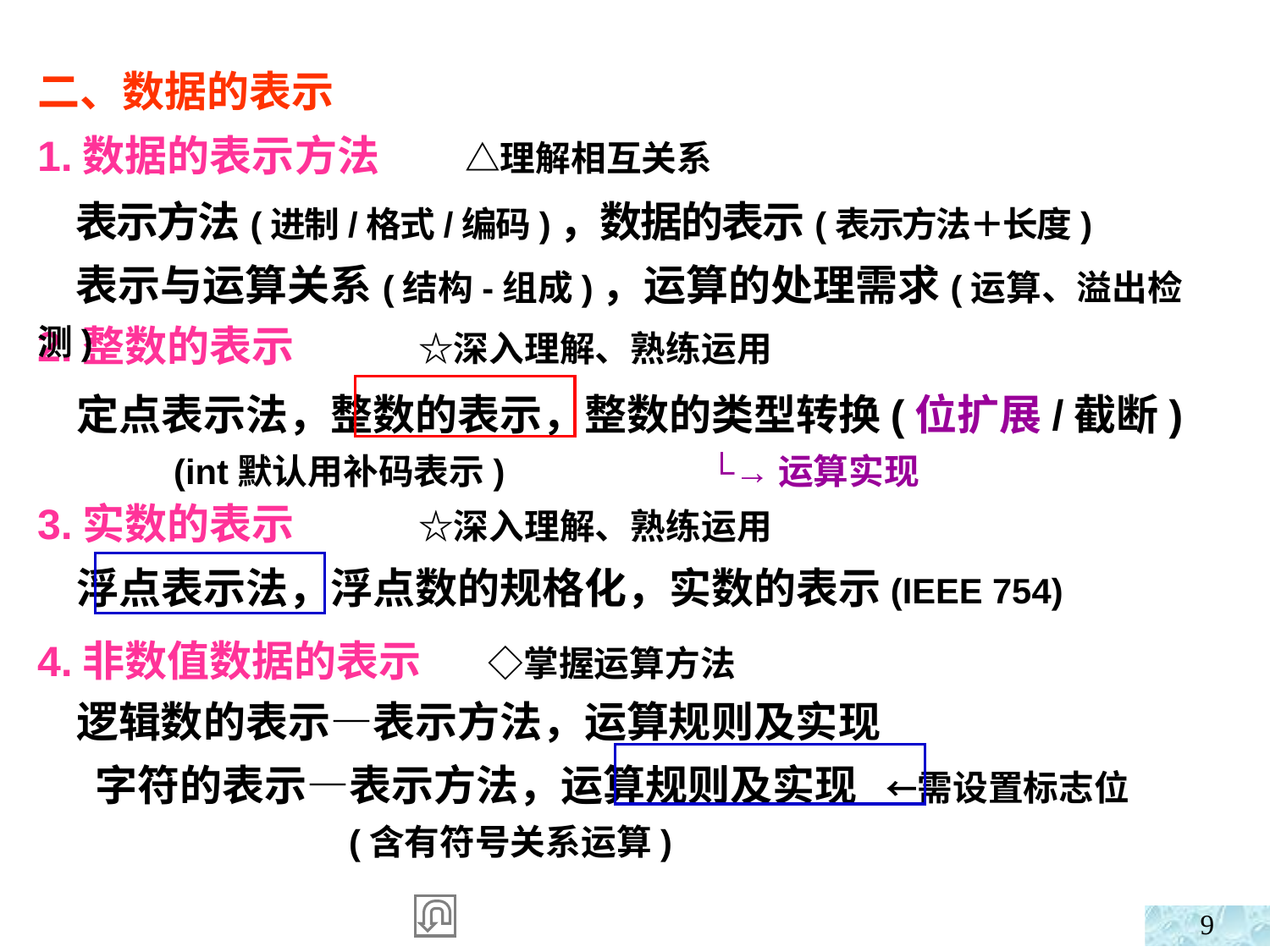

二、数据的表示
1.数据的表示方法         △理解相互关系

2.整数的表示             ☆深入理解、熟练运用

3.实数的表示             ☆深入理解、熟练运用

4.非数值数据的表示       ◇掌握运算方法
   表示方法(进制/格式/编码)，数据的表示(表示方法＋长度)
   表示与运算关系(结构-组成)，运算的处理需求(运算、溢出检测)
   定点表示法，整数的表示，整数的类型转换(位扩展/截断)
              (int默认用补码表示)                     └→运算实现

   浮点表示法，浮点数的规格化，实数的表示(IEEE 754)

   逻辑数的表示—表示方法，运算规则及实现
     字符的表示—表示方法，运算规则及实现   ←需设置标志位
                                (含有符号关系运算)

9